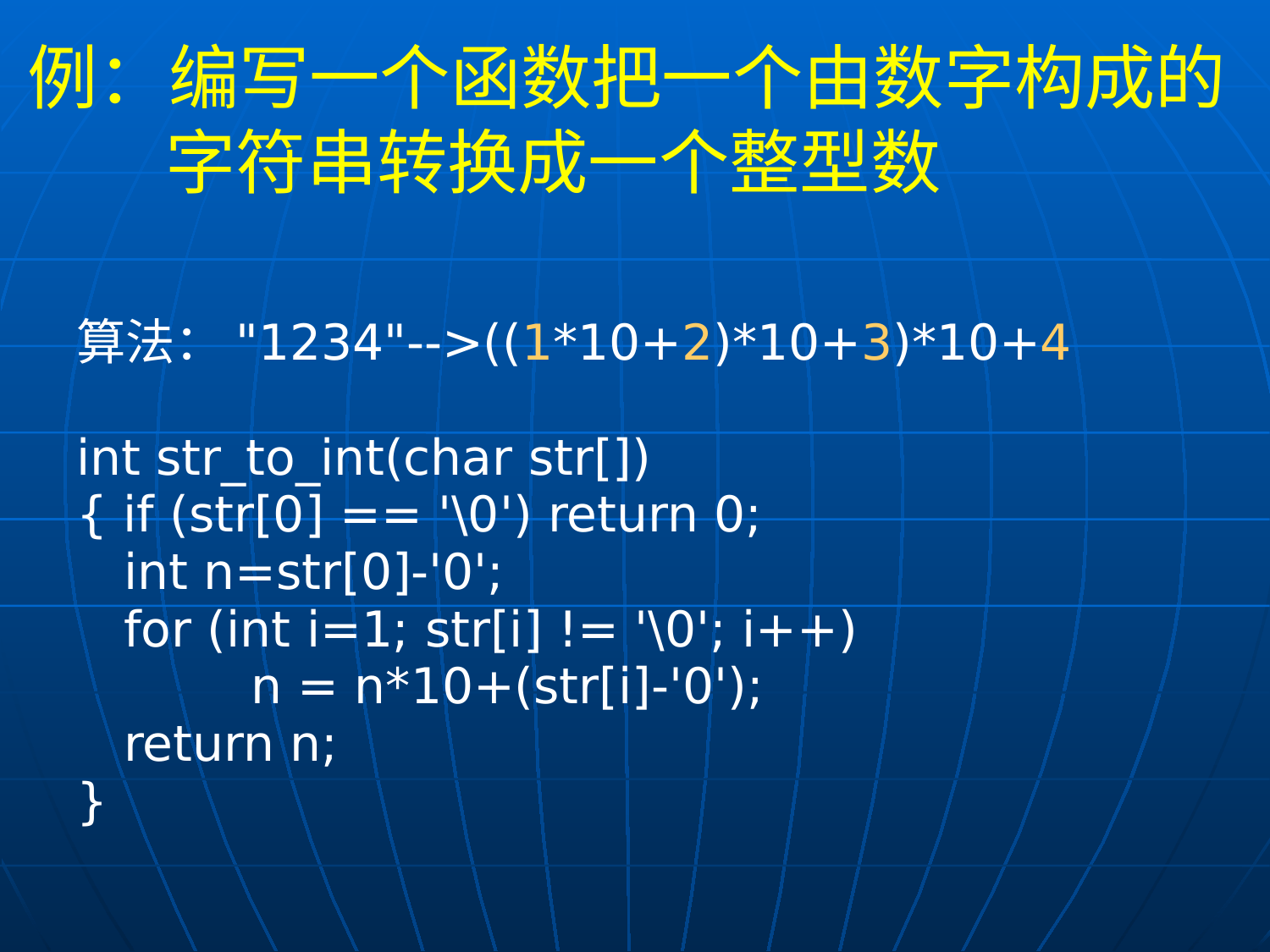

# 例：编写一个函数把一个由数字构成的字符串转换成一个整型数
算法："1234"-->((1*10+2)*10+3)*10+4

int str_to_int(char str[])
{ if (str[0] == '\0') return 0;
	int n=str[0]-'0';
	for (int i=1; str[i] != '\0'; i++)
		n = n*10+(str[i]-'0');
	return n;
}